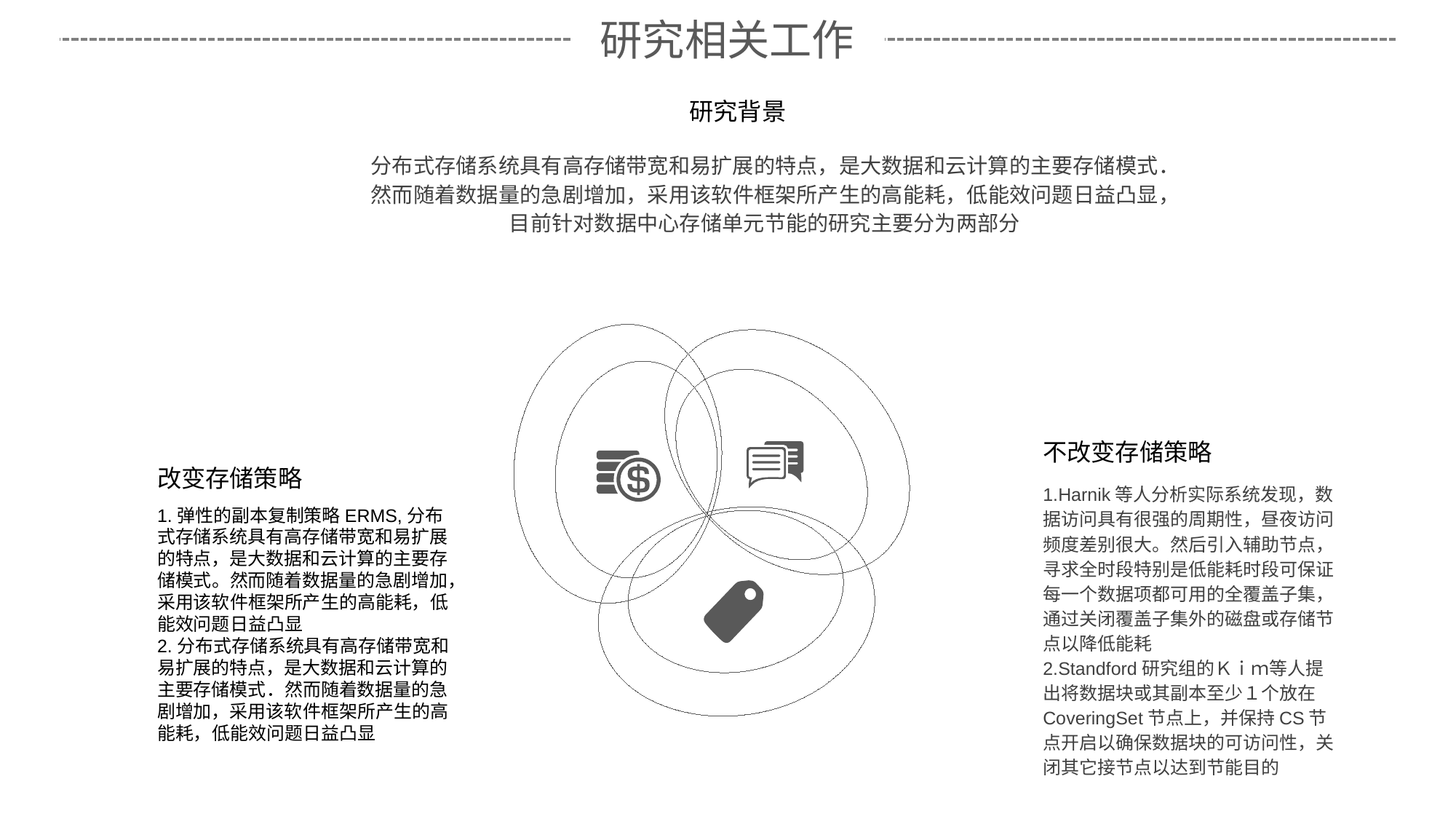

研究相关工作
研究背景
分布式存储系统具有高存储带宽和易扩展的特点，是大数据和云计算的主要存储模式．然而随着数据量的急剧增加，采用该软件框架所产生的高能耗，低能效问题日益凸显，目前针对数据中心存储单元节能的研究主要分为两部分

不改变存储策略

改变存储策略
1.Harnik等人分析实际系统发现，数据访问具有很强的周期性，昼夜访问频度差别很大。然后引入辅助节点，寻求全时段特别是低能耗时段可保证每一个数据项都可用的全覆盖子集，通过关闭覆盖子集外的磁盘或存储节点以降低能耗
2.Standford研究组的Ｋｉｍ等人提出将数据块或其副本至少１个放在CoveringSet节点上，并保持CS节点开启以确保数据块的可访问性，关闭其它接节点以达到节能目的

1.弹性的副本复制策略ERMS,分布式存储系统具有高存储带宽和易扩展的特点，是大数据和云计算的主要存储模式。然而随着数据量的急剧增加，采用该软件框架所产生的高能耗，低能效问题日益凸显
2.分布式存储系统具有高存储带宽和易扩展的特点，是大数据和云计算的主要存储模式．然而随着数据量的急剧增加，采用该软件框架所产生的高能耗，低能效问题日益凸显